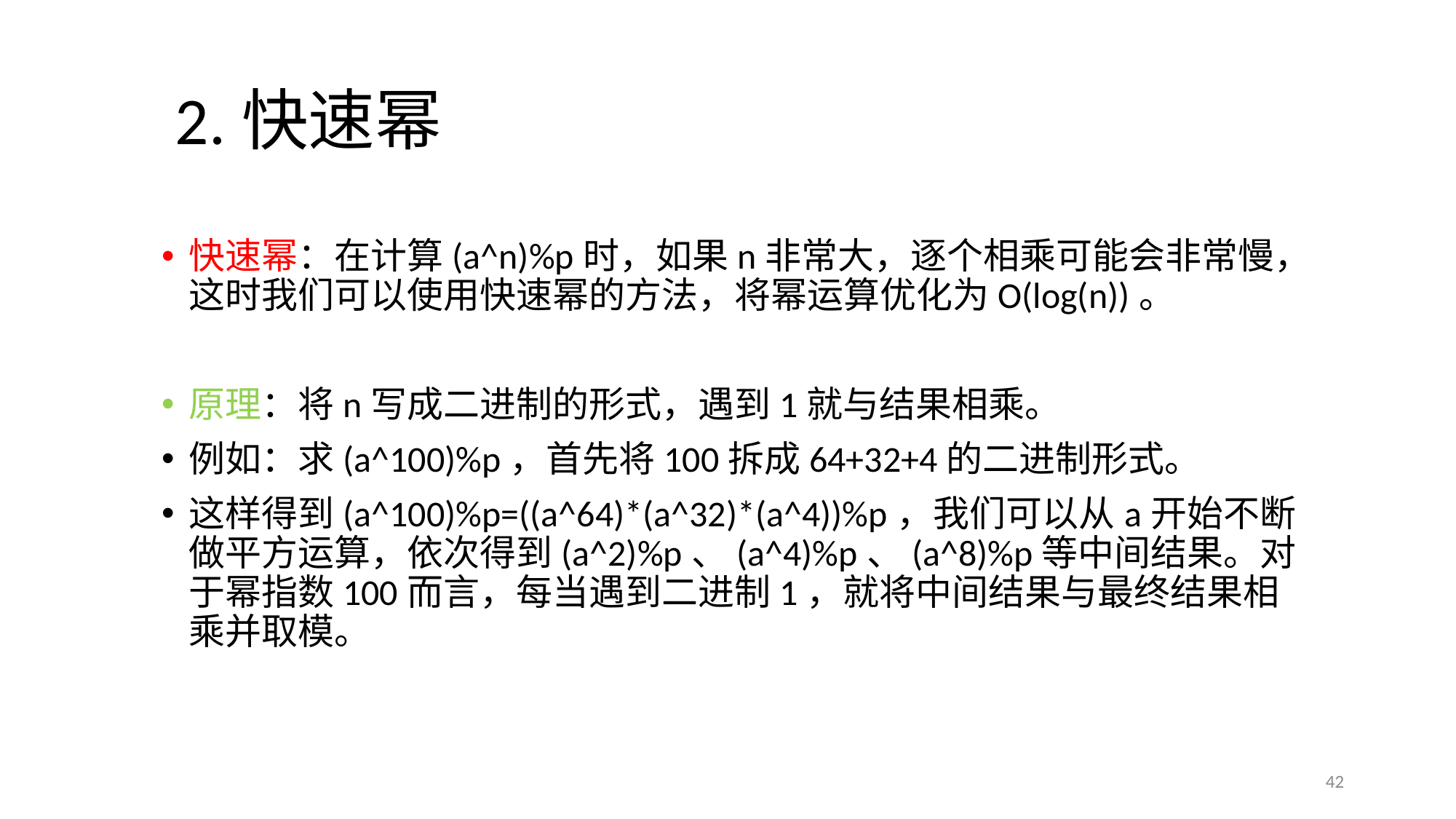

# 2.快速幂
快速幂：在计算(a^n)%p时，如果n非常大，逐个相乘可能会非常慢，这时我们可以使用快速幂的方法，将幂运算优化为O(log(n))。

原理：将n写成二进制的形式，遇到1就与结果相乘。
例如：求(a^100)%p，首先将100拆成64+32+4的二进制形式。
这样得到(a^100)%p=((a^64)*(a^32)*(a^4))%p，我们可以从a开始不断做平方运算，依次得到(a^2)%p、(a^4)%p、(a^8)%p等中间结果。对于幂指数100而言，每当遇到二进制1，就将中间结果与最终结果相乘并取模。
42